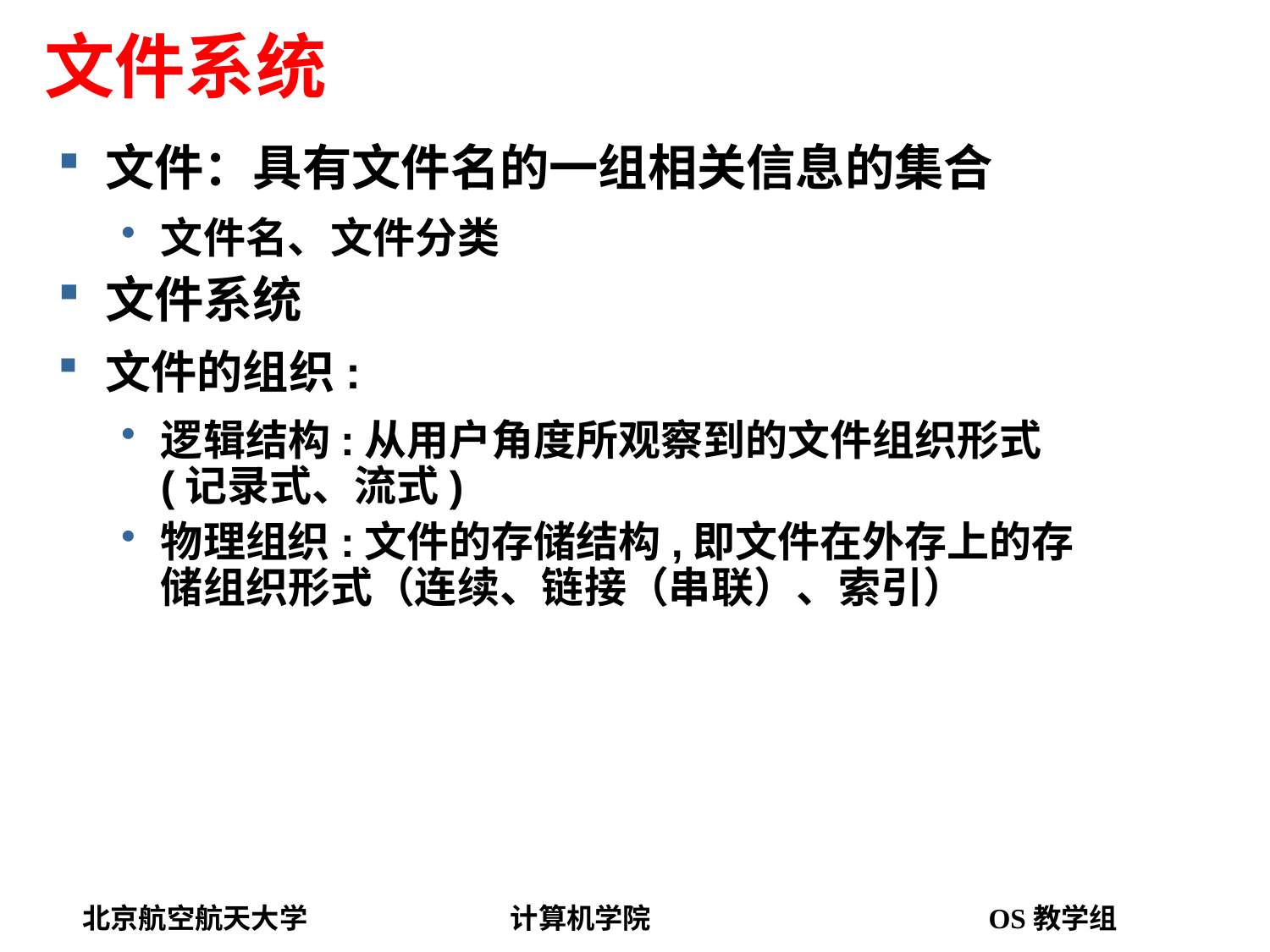

# 文件系统
文件：具有文件名的一组相关信息的集合
文件名、文件分类
文件系统
文件的组织:
逻辑结构:从用户角度所观察到的文件组织形式(记录式、流式)
物理组织:文件的存储结构,即文件在外存上的存储组织形式（连续、链接（串联）、索引）